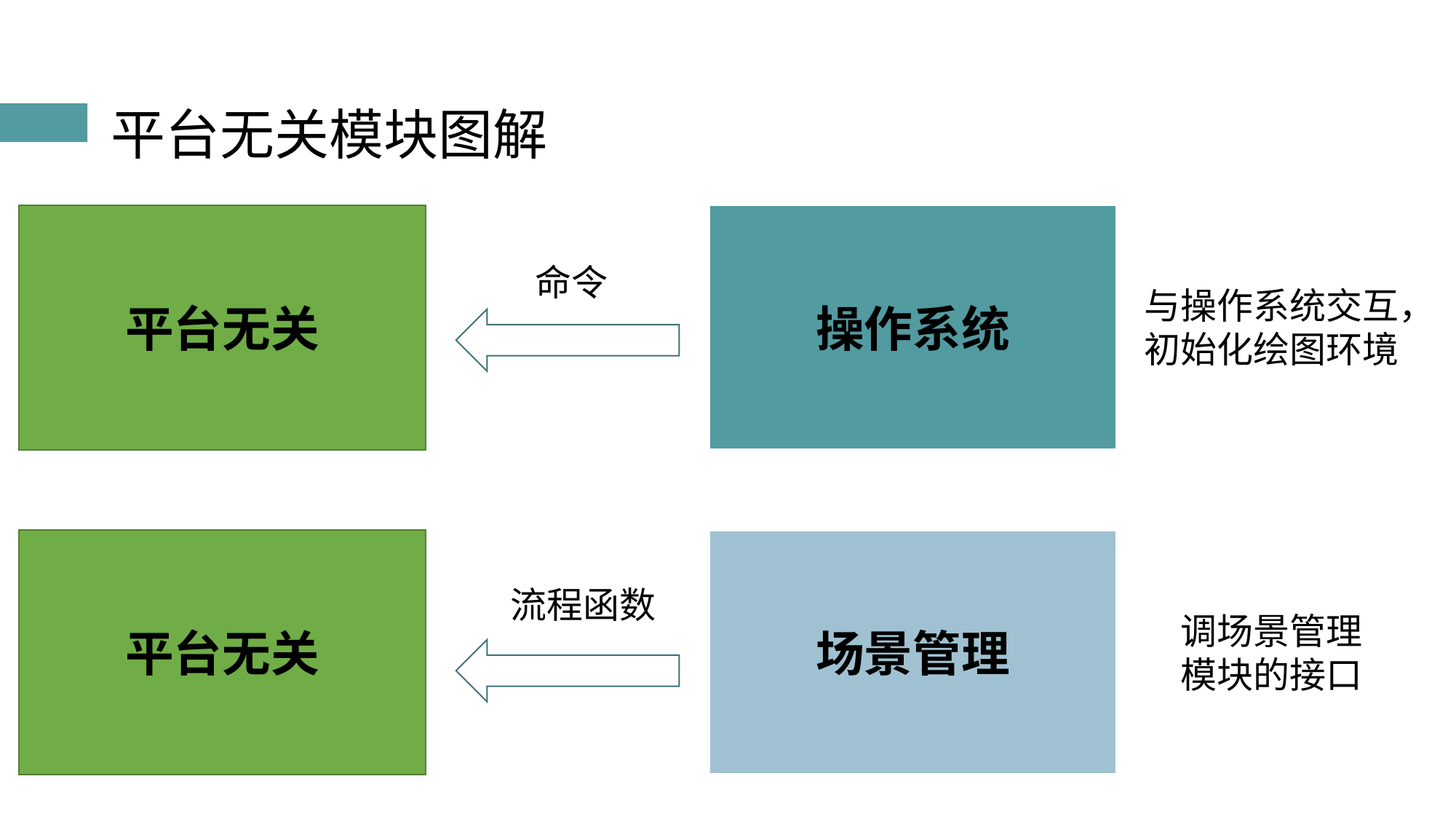

# 平台无关模块图解
平台无关
操作系统
命令
与操作系统交互，
初始化绘图环境

平台无关
场景管理
流程函数
调场景管理
模块的接口